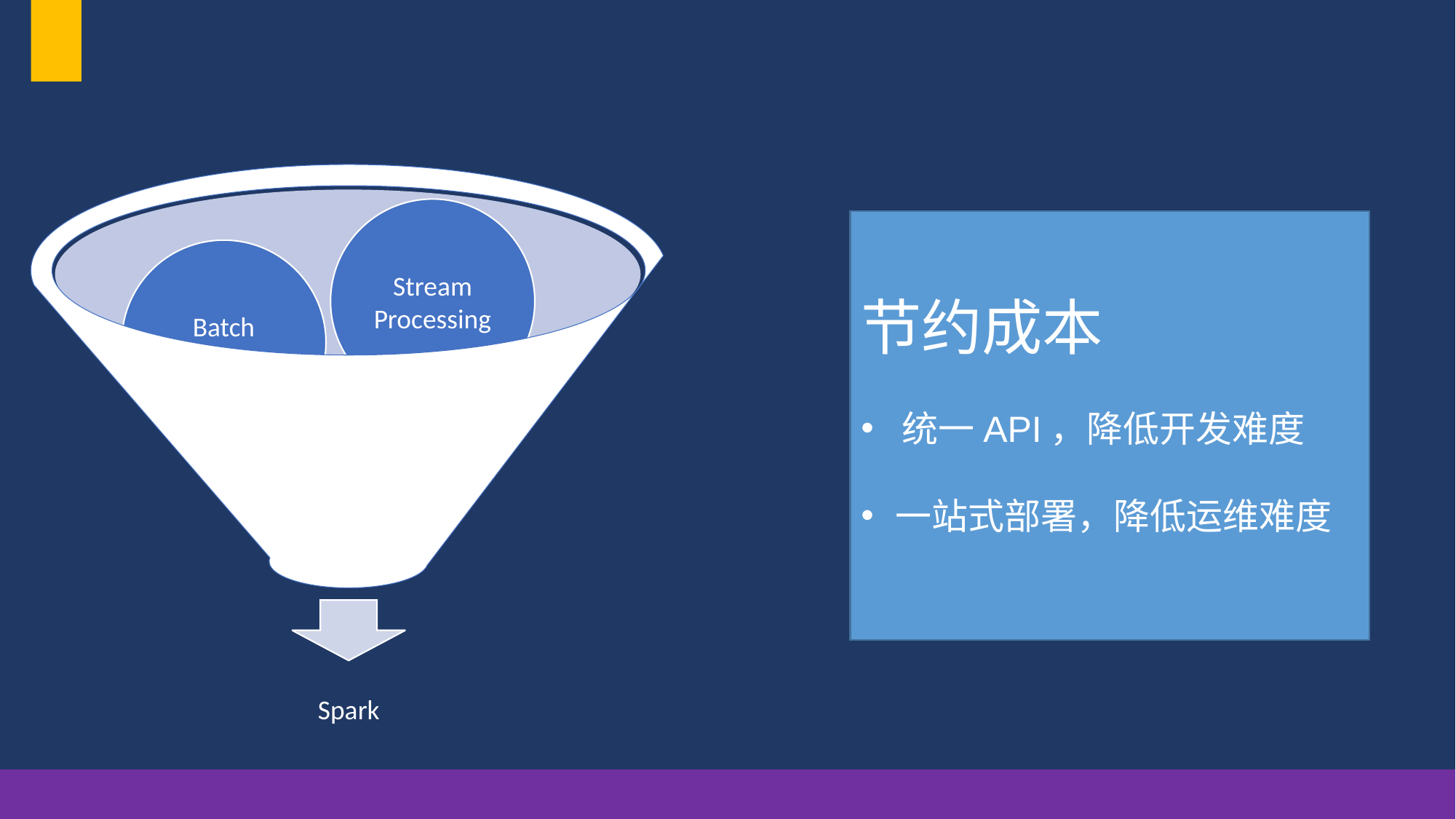

# One stack

Stream Processing
Batch Processing
Ad hoc Queries
Spark
节约成本
统一API，降低开发难度
一站式部署，降低运维难度